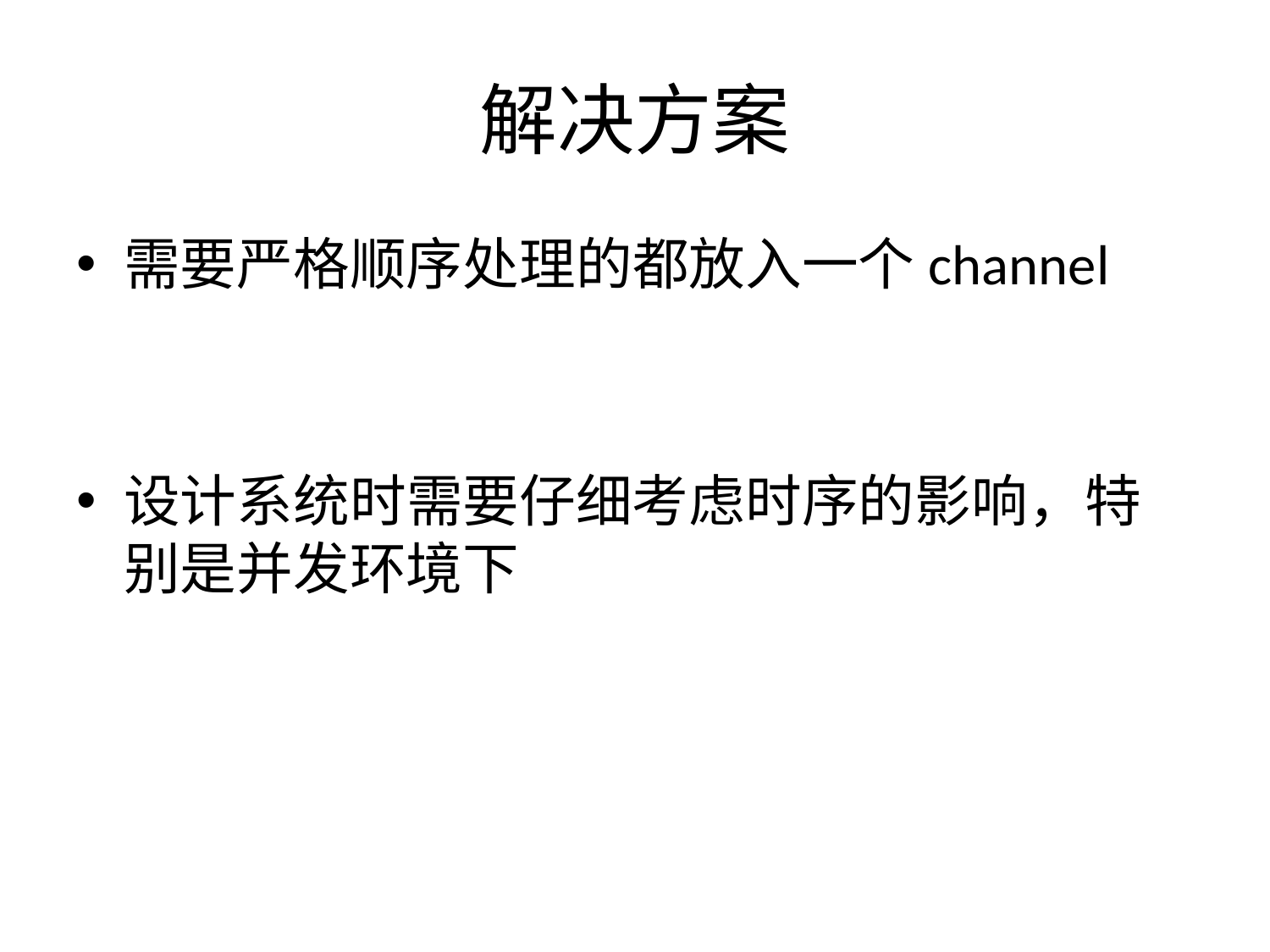

# 解决方案
需要严格顺序处理的都放入一个channel

设计系统时需要仔细考虑时序的影响，特别是并发环境下